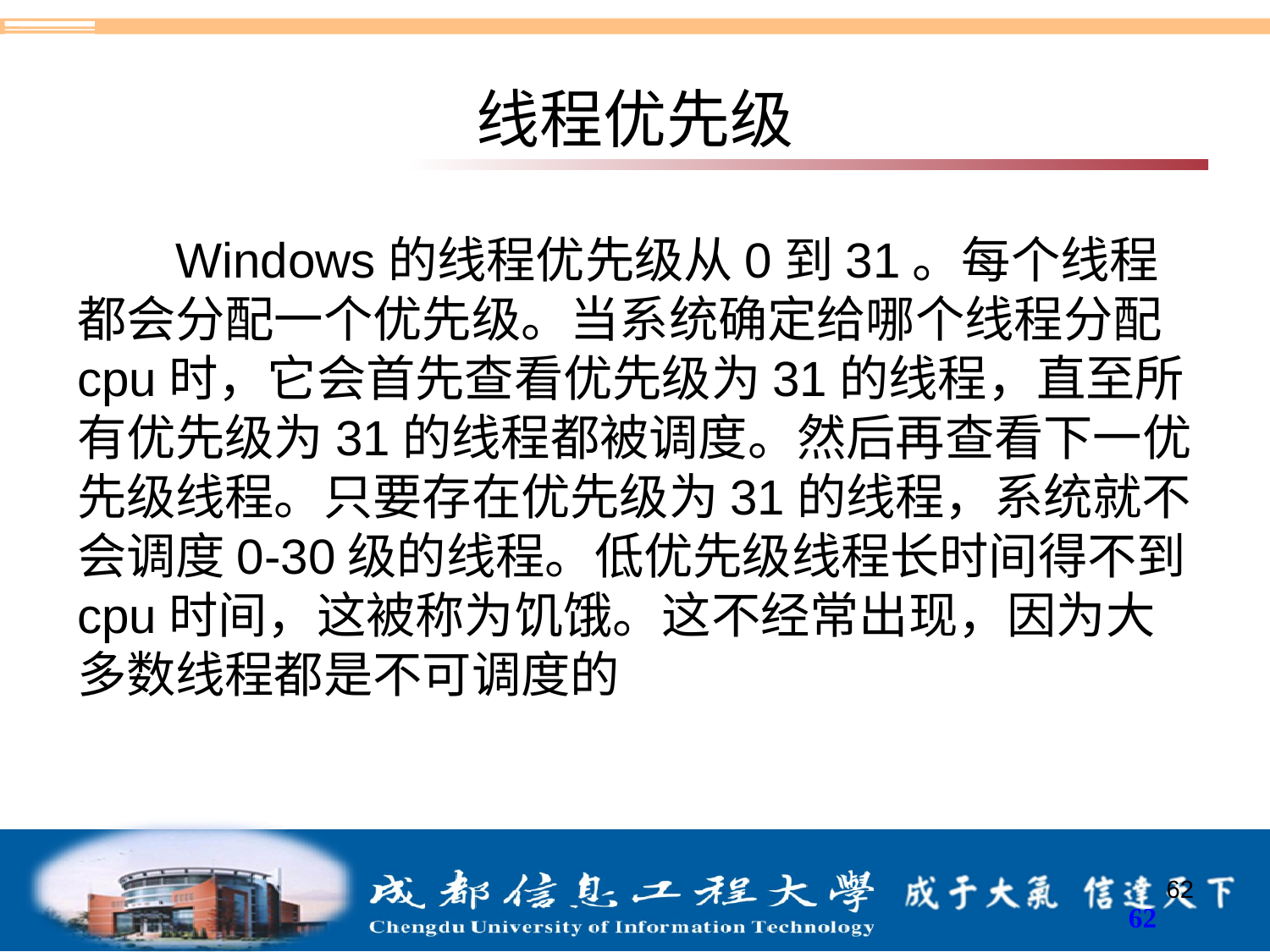

# 线程优先级
Windows的线程优先级从0到31。每个线程都会分配一个优先级。当系统确定给哪个线程分配cpu时，它会首先查看优先级为31的线程，直至所有优先级为31的线程都被调度。然后再查看下一优先级线程。只要存在优先级为31的线程，系统就不会调度0-30级的线程。低优先级线程长时间得不到cpu时间，这被称为饥饿。这不经常出现，因为大多数线程都是不可调度的